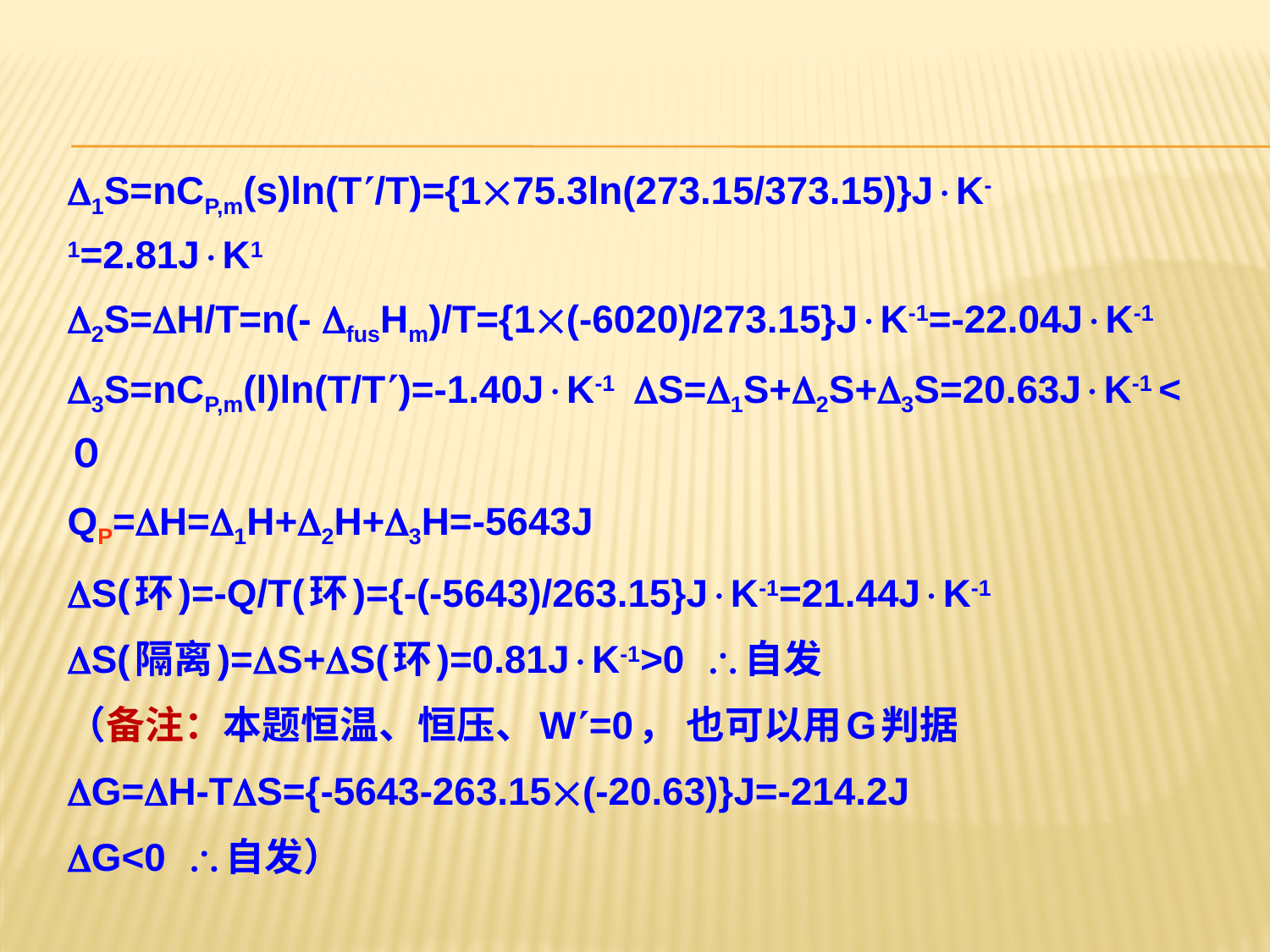

Δ1S=nCP,m(s)ln(T′/T)={1×75.3ln(273.15/373.15)}J⋅K-1=2.81J⋅K1
Δ2S=ΔH/T=n(- ΔfusHm)/T={1×(-6020)/273.15}J⋅K-1=-22.04J⋅K-1
Δ3S=nCP,m(l)ln(T/T′)=-1.40J⋅K-1   ΔS=Δ1S+Δ2S+Δ3S=20.63J⋅K-1 <０
QP=ΔH=Δ1H+Δ2H+Δ3H=-5643J
ΔS(环)=-Q/T(环)={-(-5643)/263.15}J⋅K-1=21.44J⋅K-1
ΔS(隔离)=ΔS+ΔS(环)=0.81J⋅K-1>0  ∴自发
（备注：本题恒温、恒压、W′=0， 也可以用G判据
ΔG=ΔH-TΔS={-5643-263.15×(-20.63)}J=-214.2J
ΔG<0  ∴自发）